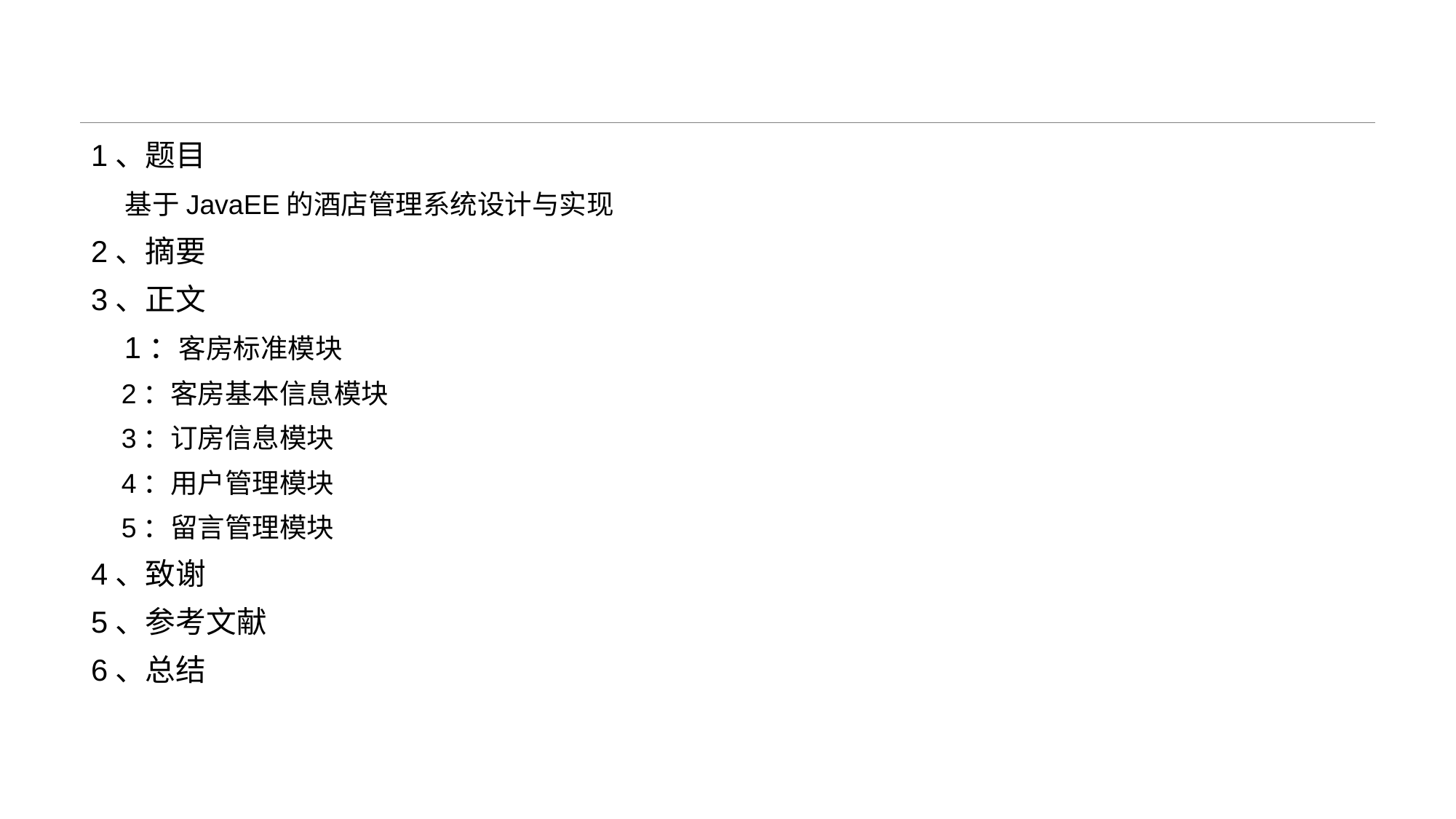

#
1、题目
    基于JavaEE的酒店管理系统设计与实现
2、摘要
3、正文
    1：客房标准模块
    2：客房基本信息模块
    3：订房信息模块
    4：用户管理模块
    5：留言管理模块
4、致谢
5、参考文献
6、总结
10